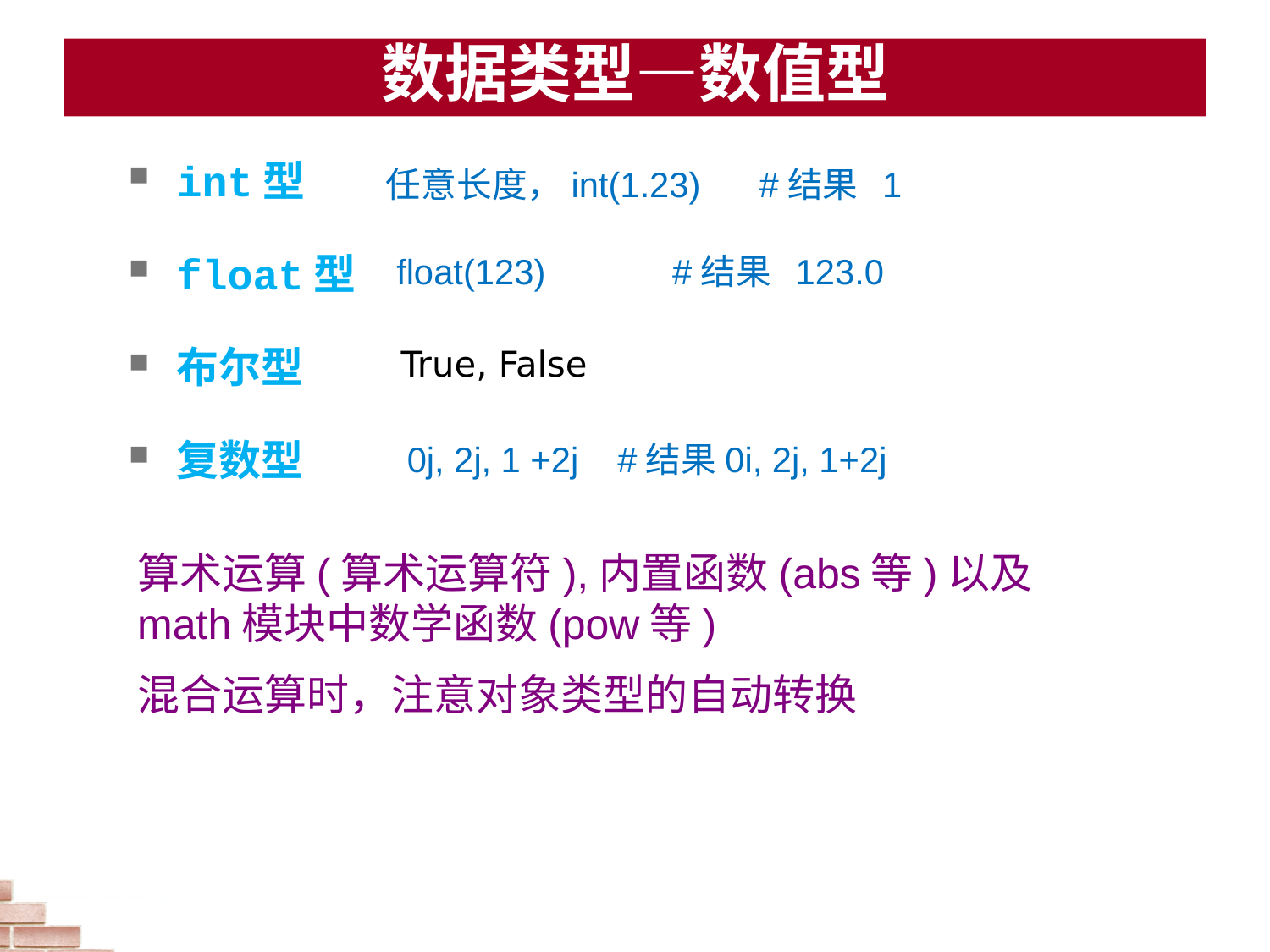

# 数据类型—数值型
int型
float型
布尔型
复数型
任意长度，int(1.23)      #结果  1
float(123)             #结果  123.0
True, False
0j, 2j, 1 +2j    #结果0i, 2j, 1+2j
算术运算(算术运算符),内置函数(abs等)以及math模块中数学函数(pow等)
混合运算时，注意对象类型的自动转换